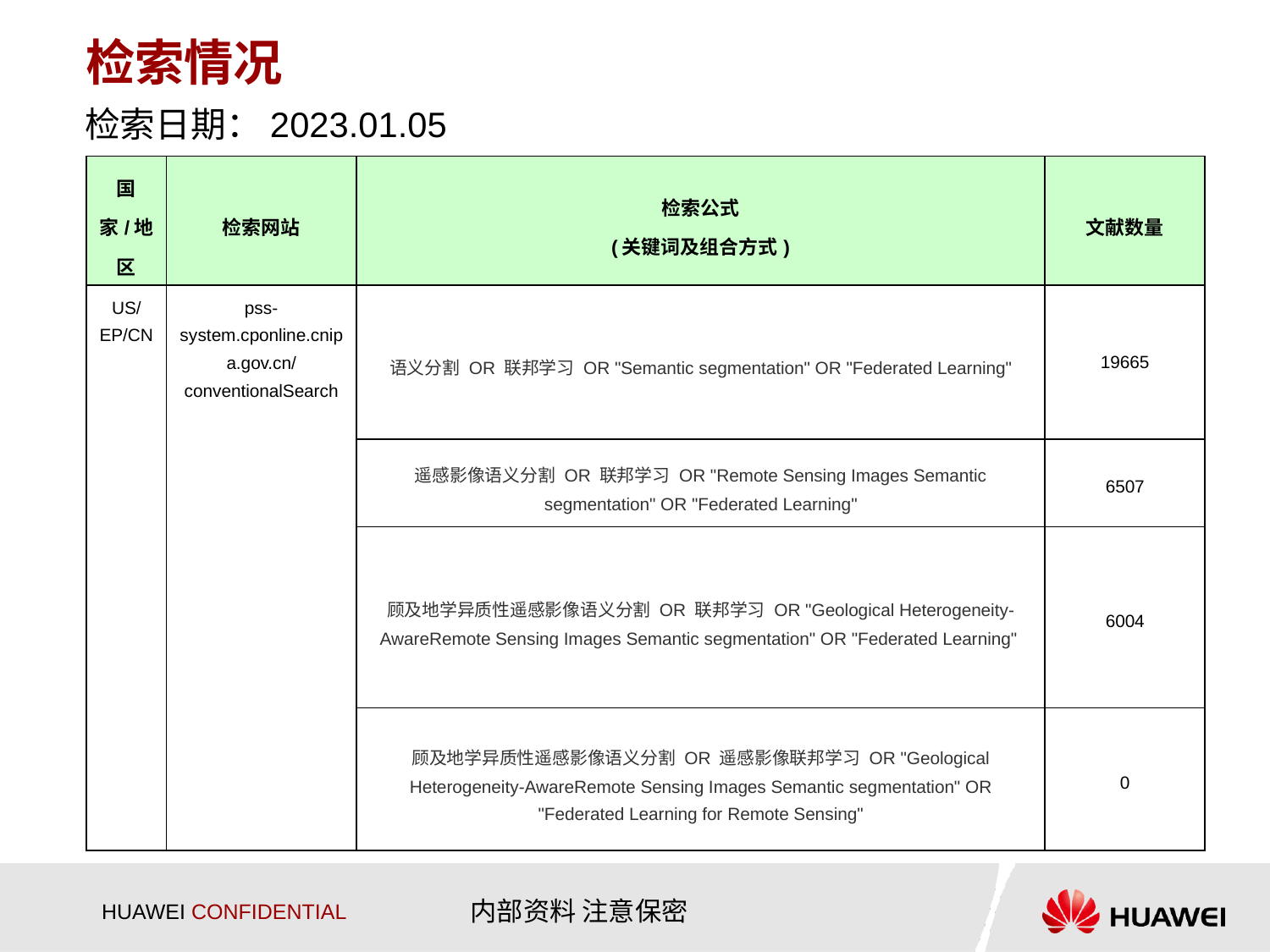

# 检索情况
检索日期：2023.01.05
| 国家/地区 | 检索网站 | 检索公式 (关键词及组合方式) | 文献数量 |
| --- | --- | --- | --- |
| US/EP/CN | pss-system.cponline.cnipa.gov.cn/conventionalSearch | 语义分割 OR 联邦学习 OR "Semantic segmentation" OR "Federated Learning" | 19665 |
|  |  | 遥感影像语义分割 OR 联邦学习 OR "Remote Sensing Images Semantic segmentation" OR "Federated Learning" | 6507 |
|  |  | 顾及地学异质性遥感影像语义分割 OR 联邦学习 OR "Geological Heterogeneity-AwareRemote Sensing Images Semantic segmentation" OR "Federated Learning" | 6004 |
|  |  | 顾及地学异质性遥感影像语义分割 OR 遥感影像联邦学习 OR "Geological Heterogeneity-AwareRemote Sensing Images Semantic segmentation" OR "Federated Learning for Remote Sensing" | 0 |